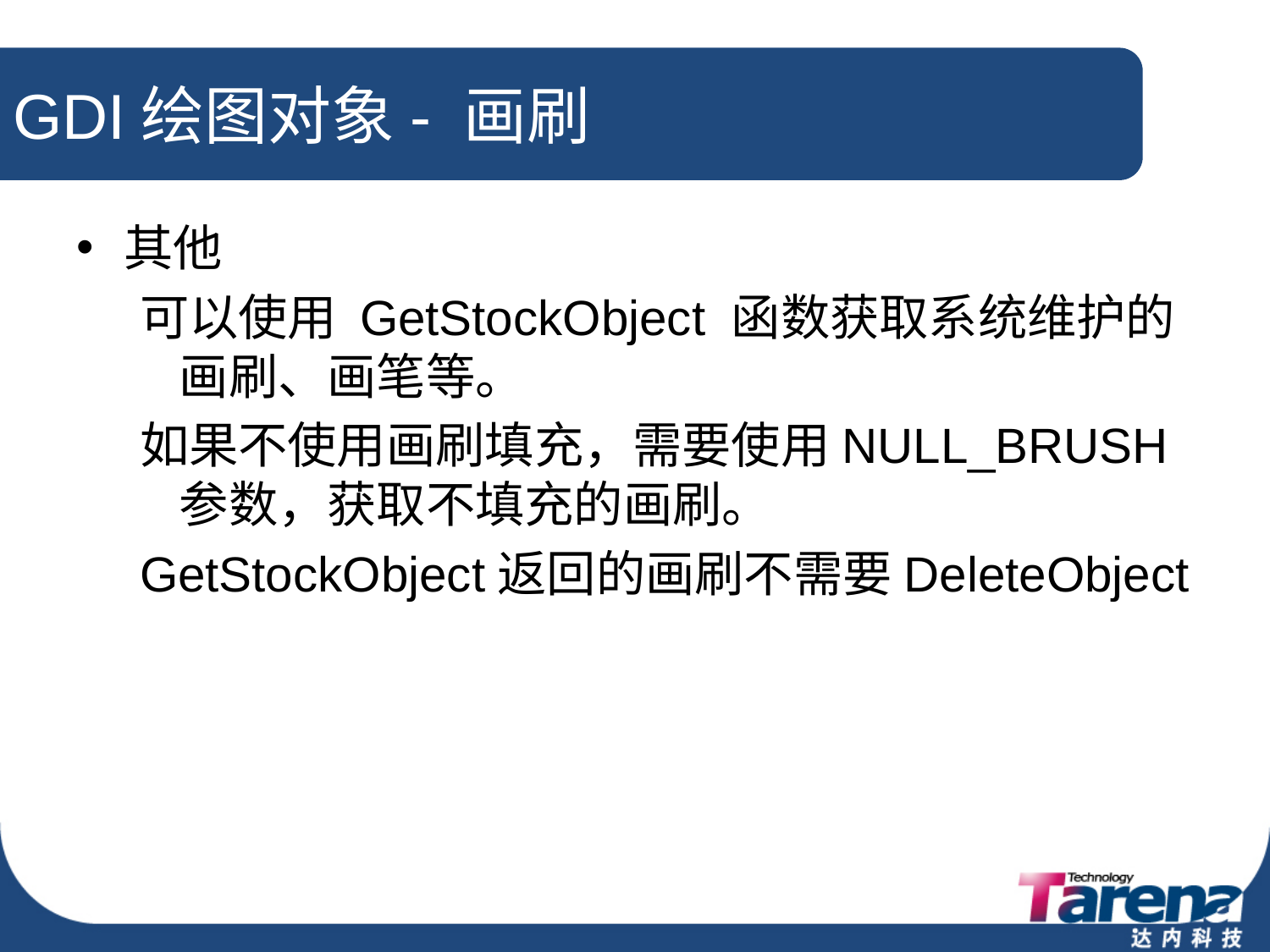

# GDI绘图对象- 画刷
其他
可以使用 GetStockObject 函数获取系统维护的画刷、画笔等。
如果不使用画刷填充，需要使用NULL_BRUSH参数，获取不填充的画刷。
GetStockObject返回的画刷不需要DeleteObject